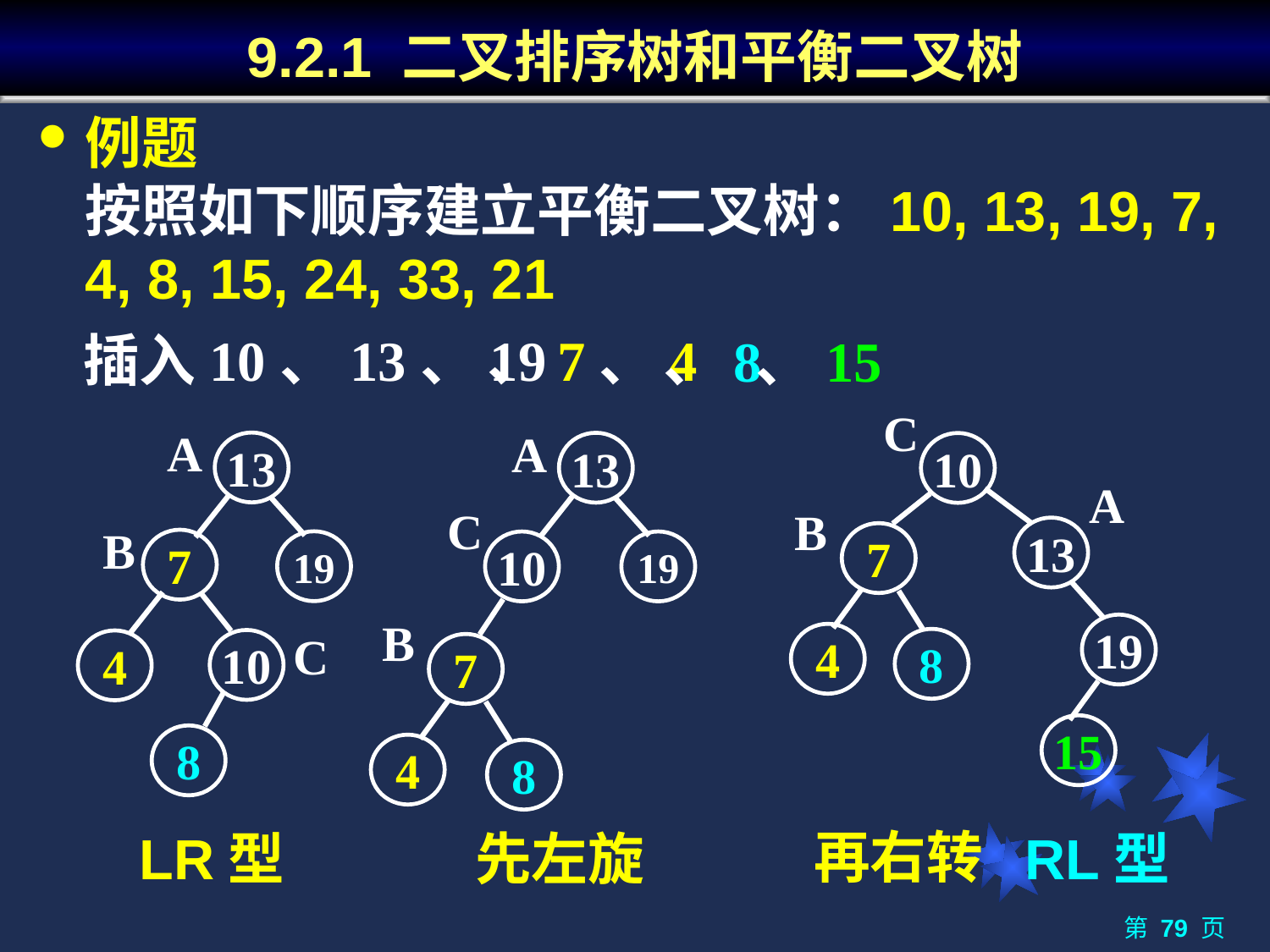

# 9.2.1 二叉排序树和平衡二叉树
例题
	按照如下顺序建立平衡二叉树：10, 13, 19, 7, 4, 8, 15, 24, 33, 21
插入10、13、19
、7、4
、8
、15
C
A
A
13

19
13
10
A

C
B

B
13
7
7
19
10

B
19
C
4
8
10
4
7

15
8
4
8
再右转
LR型
先左旋
RL型
第 79 页